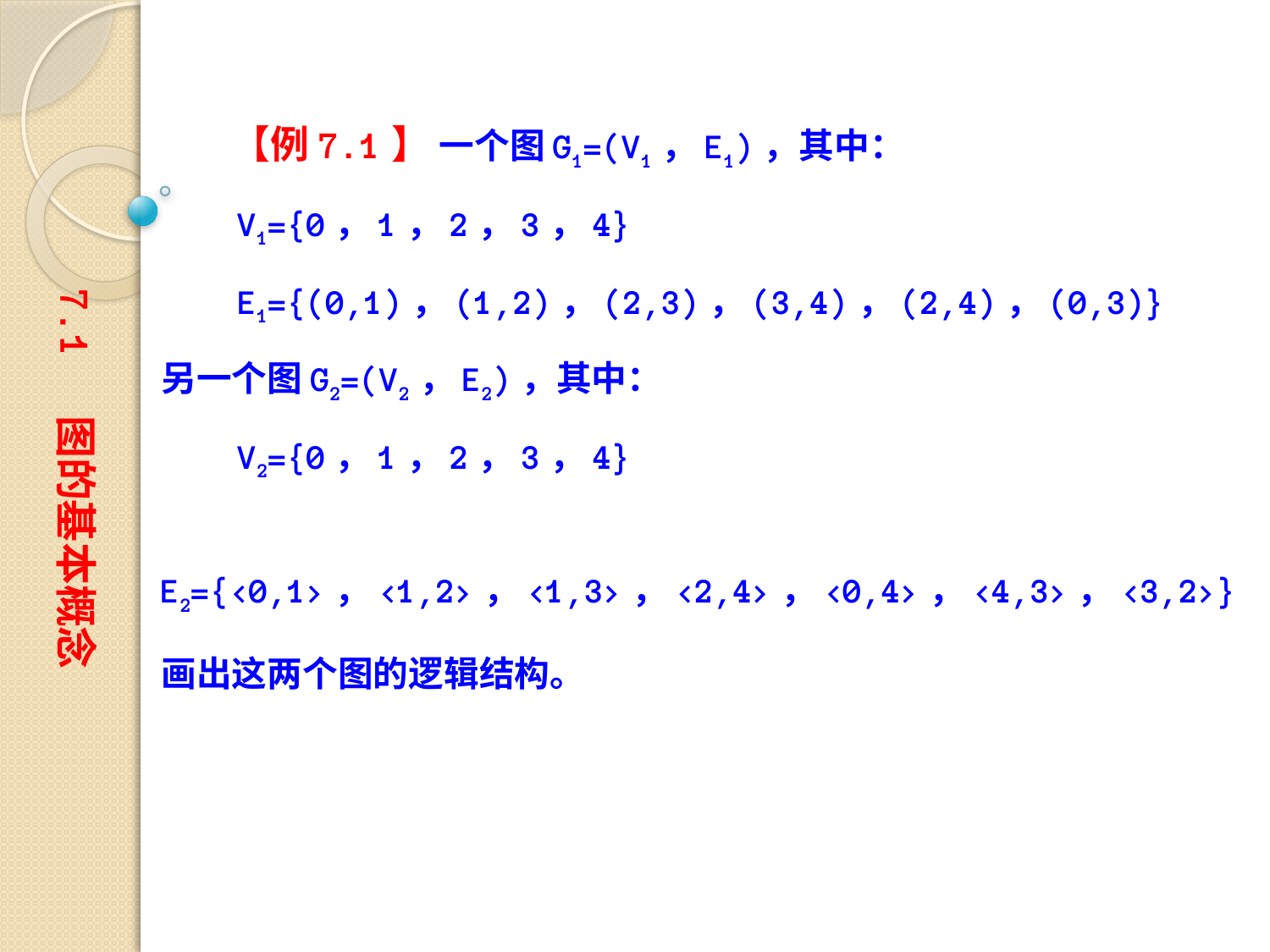

【例7.1】 一个图G1=(V1，E1)，其中：
    V1={0，1，2，3，4}
    E1={(0,1)，(1,2)，(2,3)，(3,4)，(2,4)，(0,3)}
另一个图G2=(V2，E2)，其中：
    V2={0，1，2，3，4}
    E2={<0,1>，<1,2>，<1,3>，<2,4>，<0,4>，<4,3>，<3,2>}
画出这两个图的逻辑结构。
7.1  图的基本概念